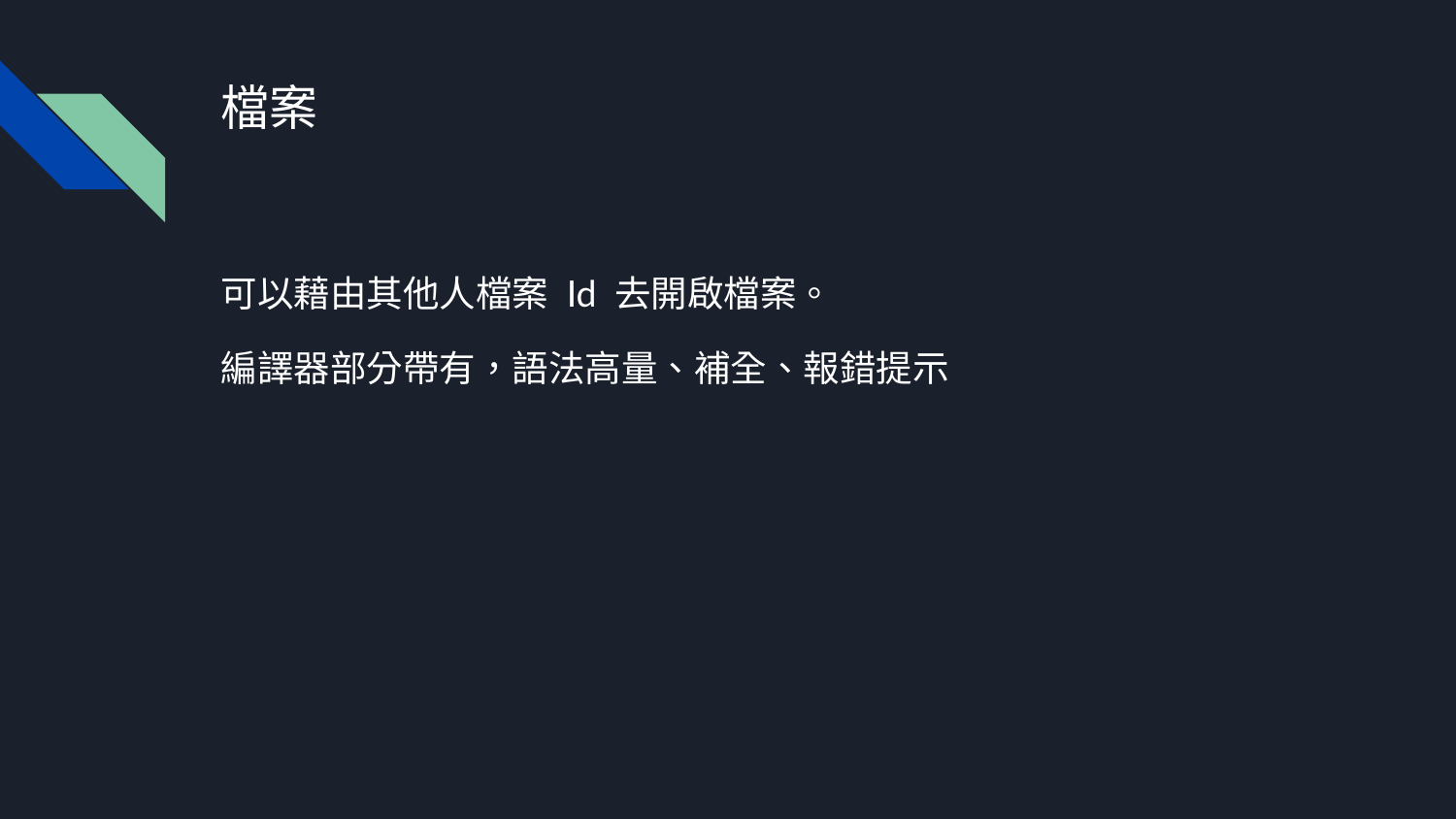

# 檔案
可以藉由其他人檔案 Id 去開啟檔案。
編譯器部分帶有，語法高量、補全、報錯提示